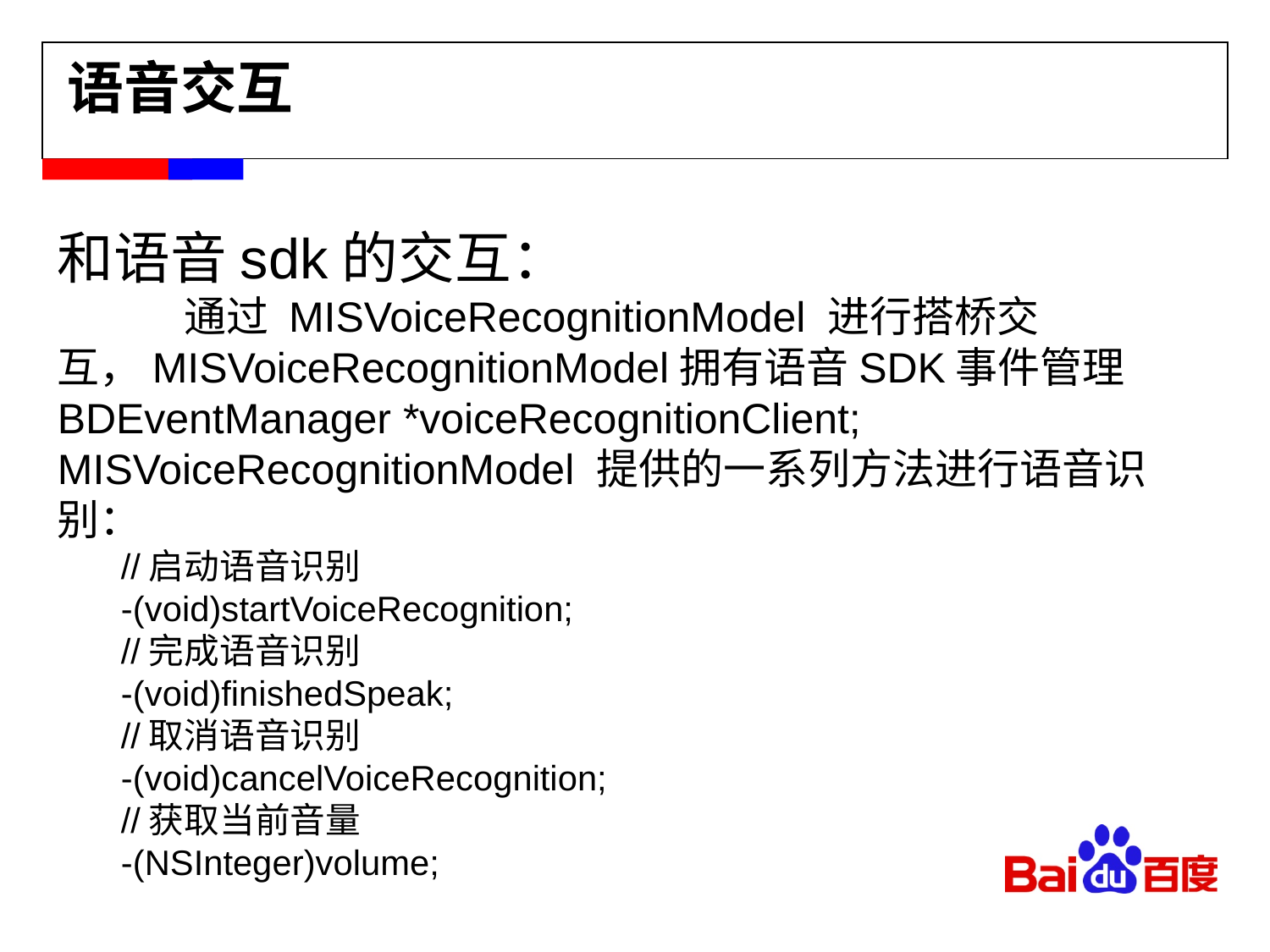

语音交互
和语音sdk的交互：
	通过 MISVoiceRecognitionModel 进行搭桥交互，MISVoiceRecognitionModel拥有语音SDK事件管理 BDEventManager *voiceRecognitionClient; 	MISVoiceRecognitionModel 提供的一系列方法进行语音识别：
//启动语音识别
-(void)startVoiceRecognition;
//完成语音识别
-(void)finishedSpeak;
//取消语音识别
-(void)cancelVoiceRecognition;
//获取当前音量
-(NSInteger)volume;